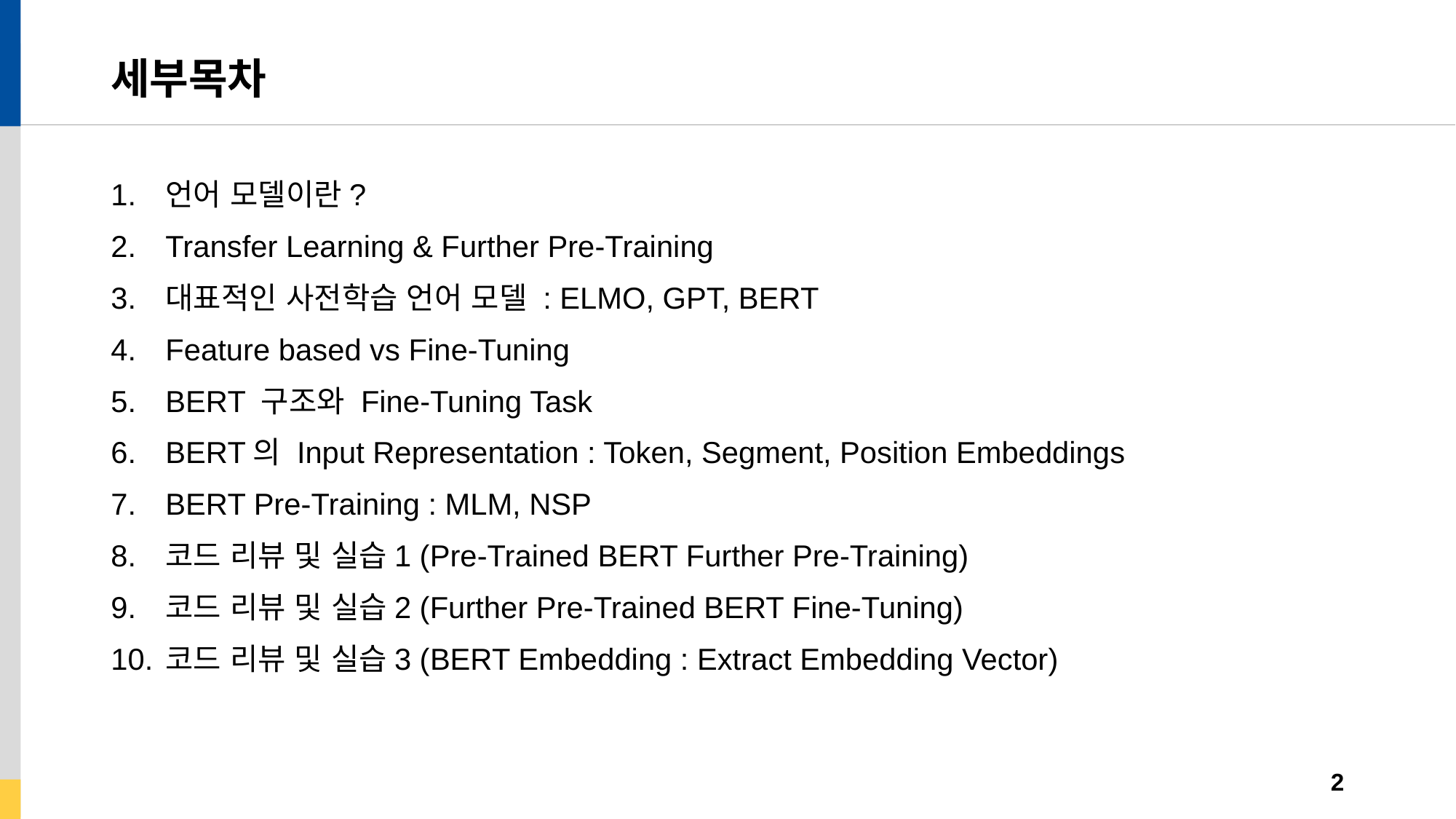

# 세부목차
언어 모델이란?
Transfer Learning & Further Pre-Training
대표적인 사전학습 언어 모델 : ELMO, GPT, BERT
Feature based vs Fine-Tuning
BERT 구조와 Fine-Tuning Task
BERT의 Input Representation : Token, Segment, Position Embeddings
BERT Pre-Training : MLM, NSP
코드 리뷰 및 실습1 (Pre-Trained BERT Further Pre-Training)
코드 리뷰 및 실습2 (Further Pre-Trained BERT Fine-Tuning)
코드 리뷰 및 실습3 (BERT Embedding : Extract Embedding Vector)
2